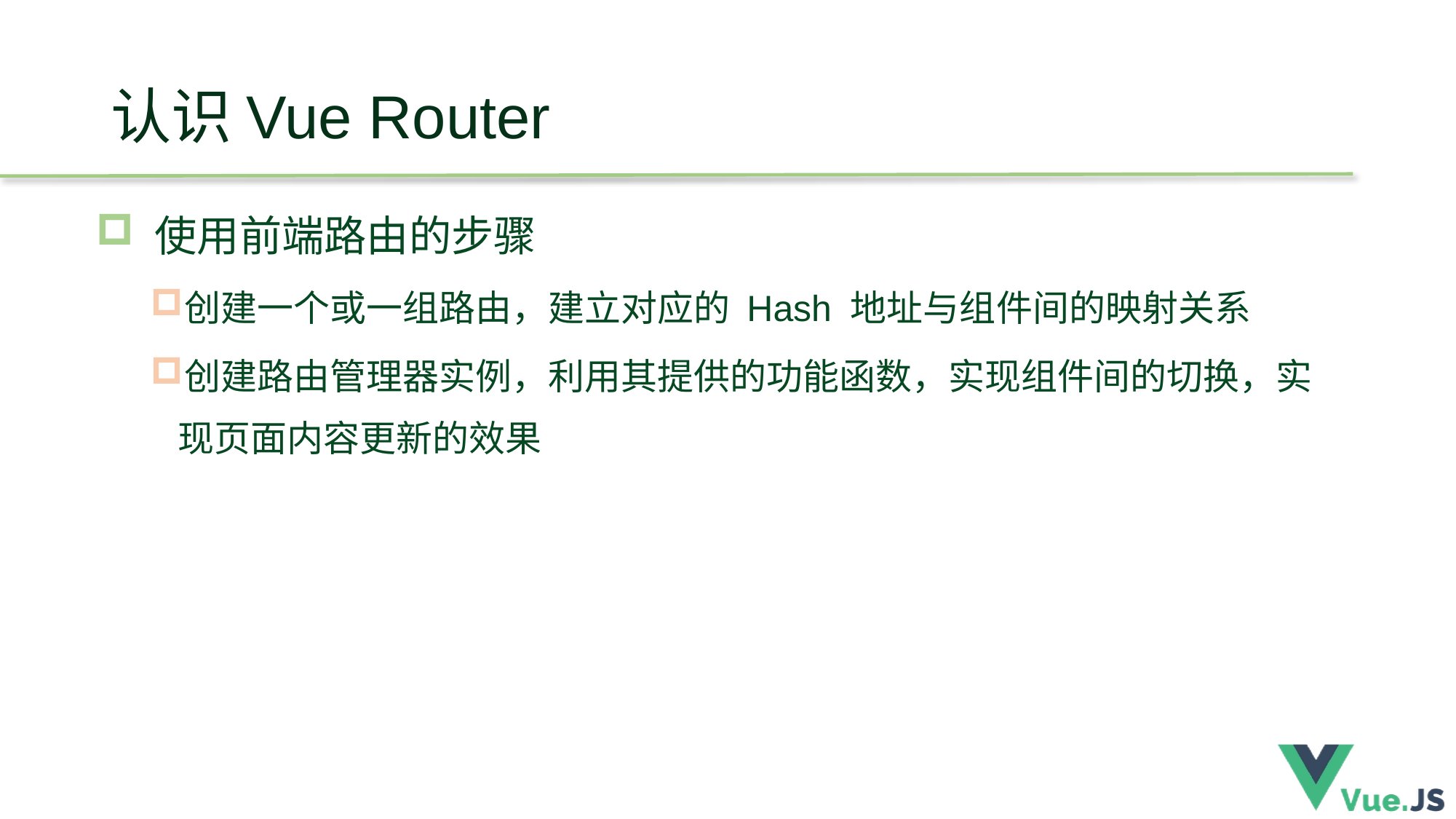

# 认识Vue Router
 使用前端路由的步骤
创建一个或一组路由，建立对应的 Hash 地址与组件间的映射关系
创建路由管理器实例，利用其提供的功能函数，实现组件间的切换，实现页面内容更新的效果